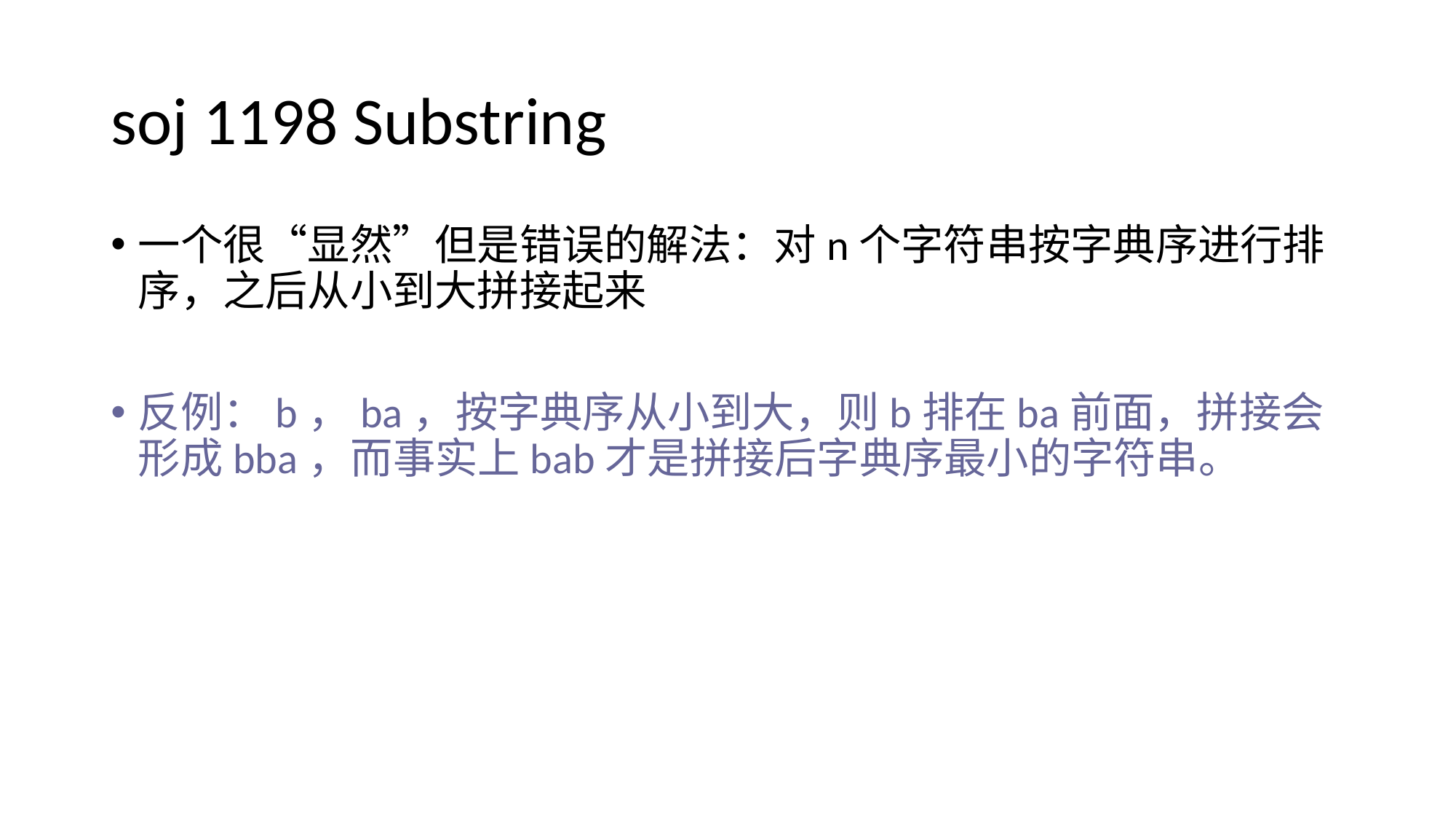

# soj 1198 Substring
一个很“显然”但是错误的解法：对n个字符串按字典序进行排序，之后从小到大拼接起来

反例：b，ba，按字典序从小到大，则b排在ba前面，拼接会形成bba，而事实上bab才是拼接后字典序最小的字符串。